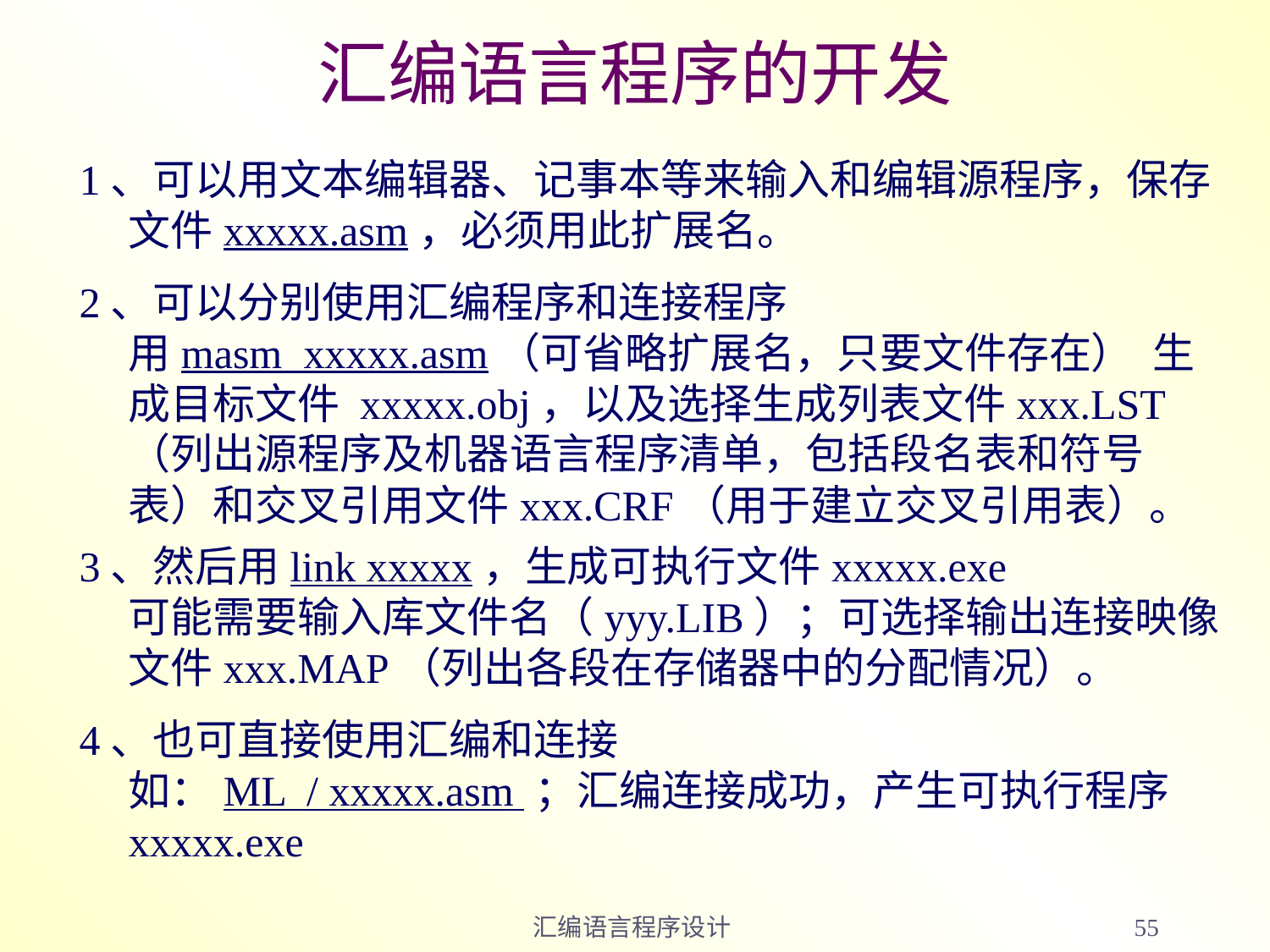

# 汇编语言程序的开发
1、可以用文本编辑器、记事本等来输入和编辑源程序，保存文件xxxxx.asm，必须用此扩展名。
2、可以分别使用汇编程序和连接程序
	用masm  xxxxx.asm（可省略扩展名，只要文件存在）  生成目标文件 xxxxx.obj，以及选择生成列表文件xxx.LST（列出源程序及机器语言程序清单，包括段名表和符号表）和交叉引用文件xxx.CRF（用于建立交叉引用表）。
3、然后用link xxxxx，生成可执行文件xxxxx.exe
	可能需要输入库文件名（yyy.LIB）；可选择输出连接映像文件xxx.MAP（列出各段在存储器中的分配情况）。
4、也可直接使用汇编和连接
	如：ML  / xxxxx.asm ；汇编连接成功，产生可执行程序 xxxxx.exe
汇编语言程序设计
55